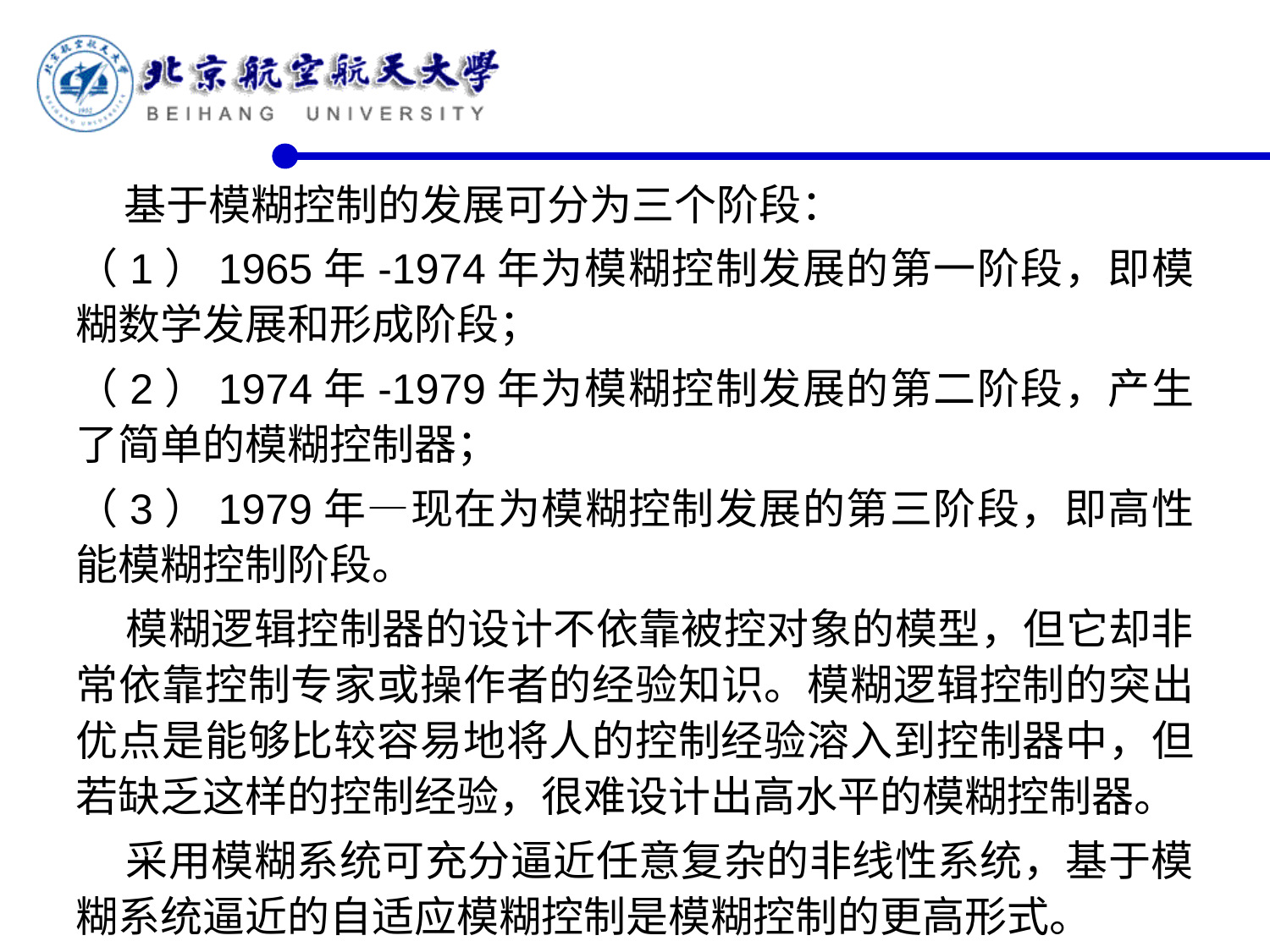

基于模糊控制的发展可分为三个阶段：
（1）1965年-1974年为模糊控制发展的第一阶段，即模糊数学发展和形成阶段；
（2）1974年-1979年为模糊控制发展的第二阶段，产生了简单的模糊控制器；
（3）1979年—现在为模糊控制发展的第三阶段，即高性能模糊控制阶段。
    模糊逻辑控制器的设计不依靠被控对象的模型，但它却非常依靠控制专家或操作者的经验知识。模糊逻辑控制的突出优点是能够比较容易地将人的控制经验溶入到控制器中，但若缺乏这样的控制经验，很难设计出高水平的模糊控制器。
    采用模糊系统可充分逼近任意复杂的非线性系统，基于模糊系统逼近的自适应模糊控制是模糊控制的更高形式。